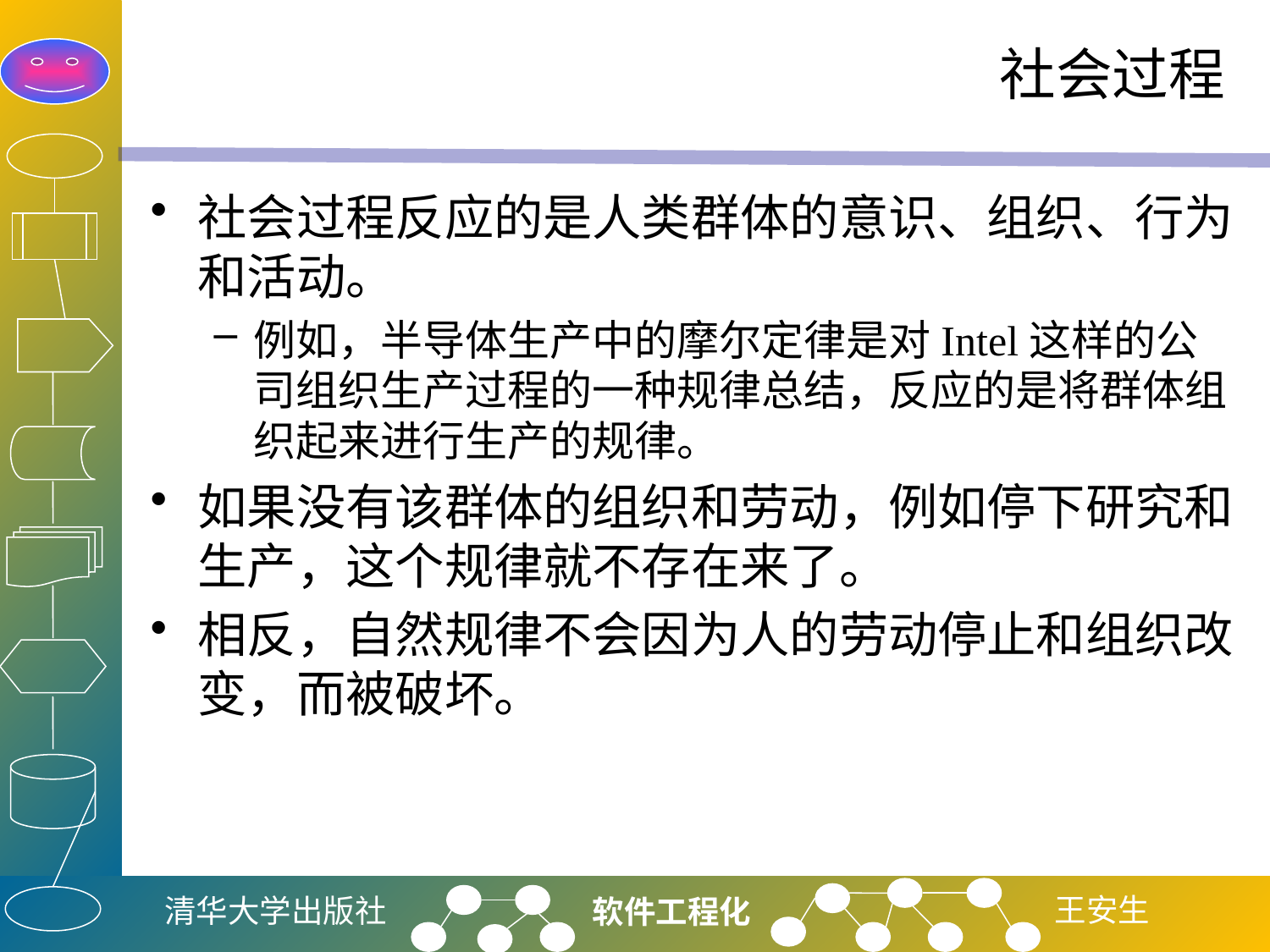

# 社会过程
社会过程反应的是人类群体的意识、组织、行为和活动。
例如，半导体生产中的摩尔定律是对Intel这样的公司组织生产过程的一种规律总结，反应的是将群体组织起来进行生产的规律。
如果没有该群体的组织和劳动，例如停下研究和生产，这个规律就不存在来了。
相反，自然规律不会因为人的劳动停止和组织改变，而被破坏。